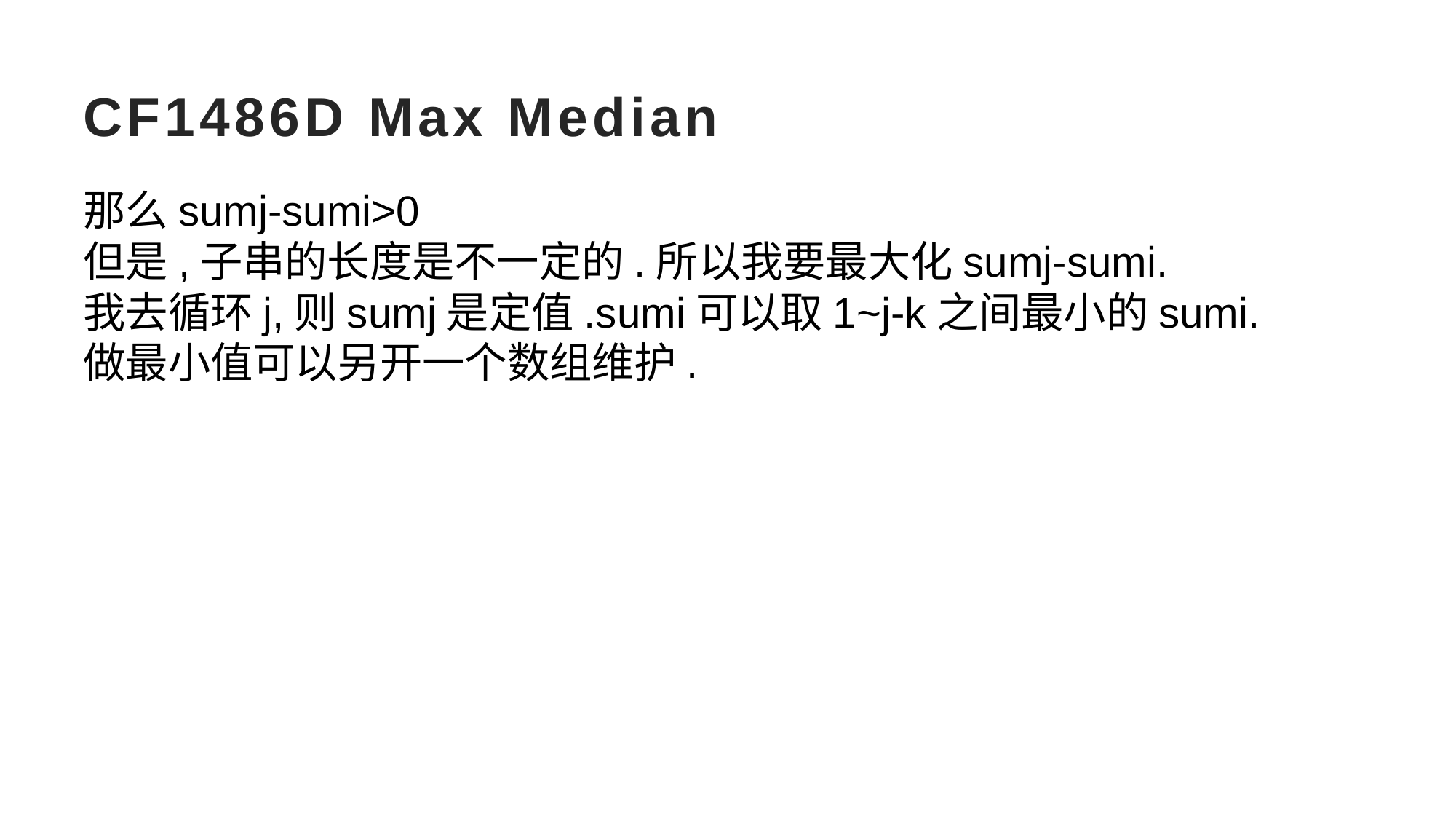

那么sumj-sumi>0
但是,子串的长度是不一定的.所以我要最大化sumj-sumi.
我去循环j,则sumj是定值.sumi可以取1~j-k之间最小的sumi.
做最小值可以另开一个数组维护.
# CF1486D Max Median